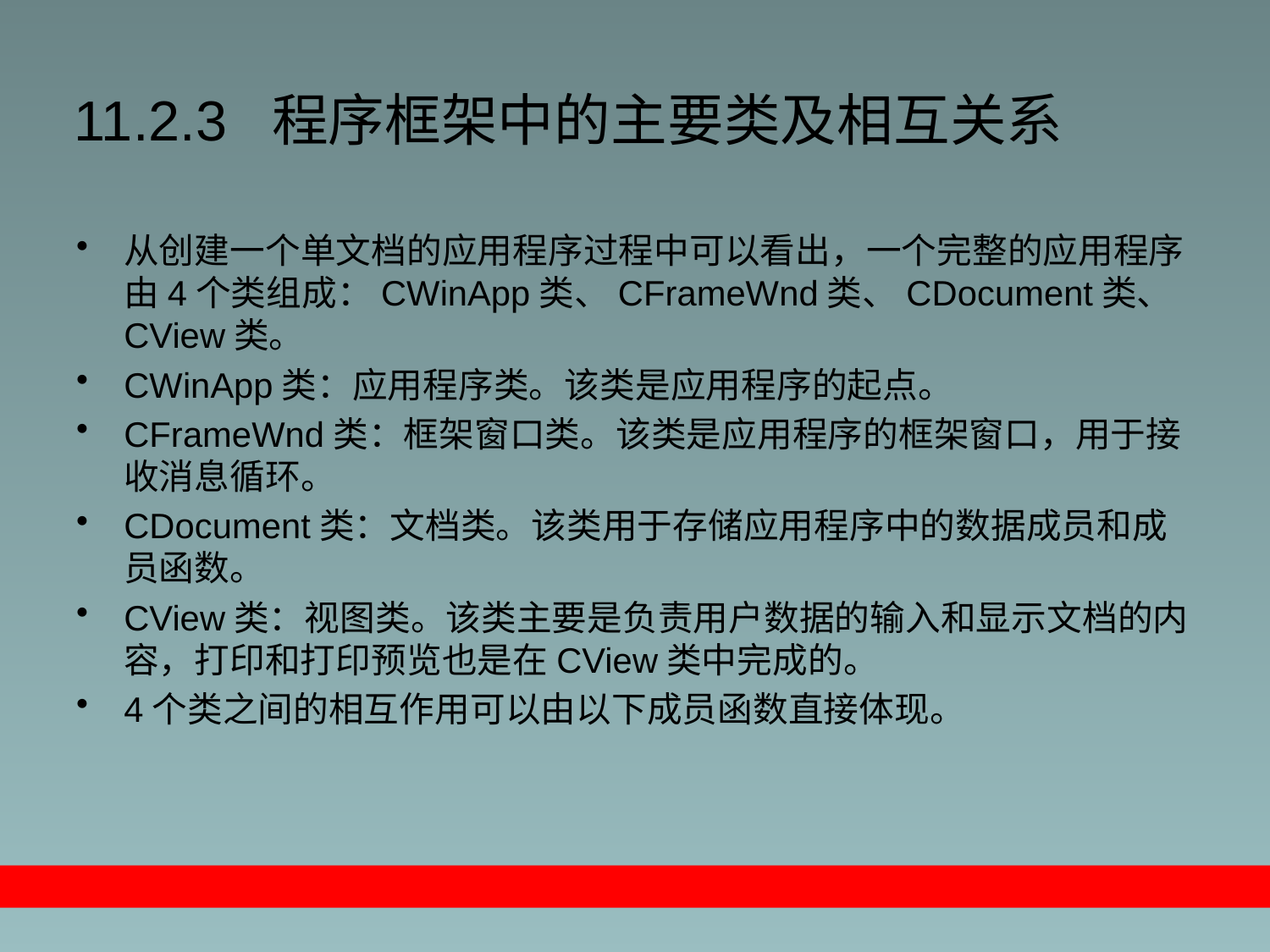

# 11.2.3  程序框架中的主要类及相互关系
从创建一个单文档的应用程序过程中可以看出，一个完整的应用程序由4个类组成：CWinApp类、CFrameWnd类、CDocument类、CView类。
CWinApp类：应用程序类。该类是应用程序的起点。
CFrameWnd类：框架窗口类。该类是应用程序的框架窗口，用于接收消息循环。
CDocument类：文档类。该类用于存储应用程序中的数据成员和成员函数。
CView类：视图类。该类主要是负责用户数据的输入和显示文档的内容，打印和打印预览也是在CView类中完成的。
4个类之间的相互作用可以由以下成员函数直接体现。